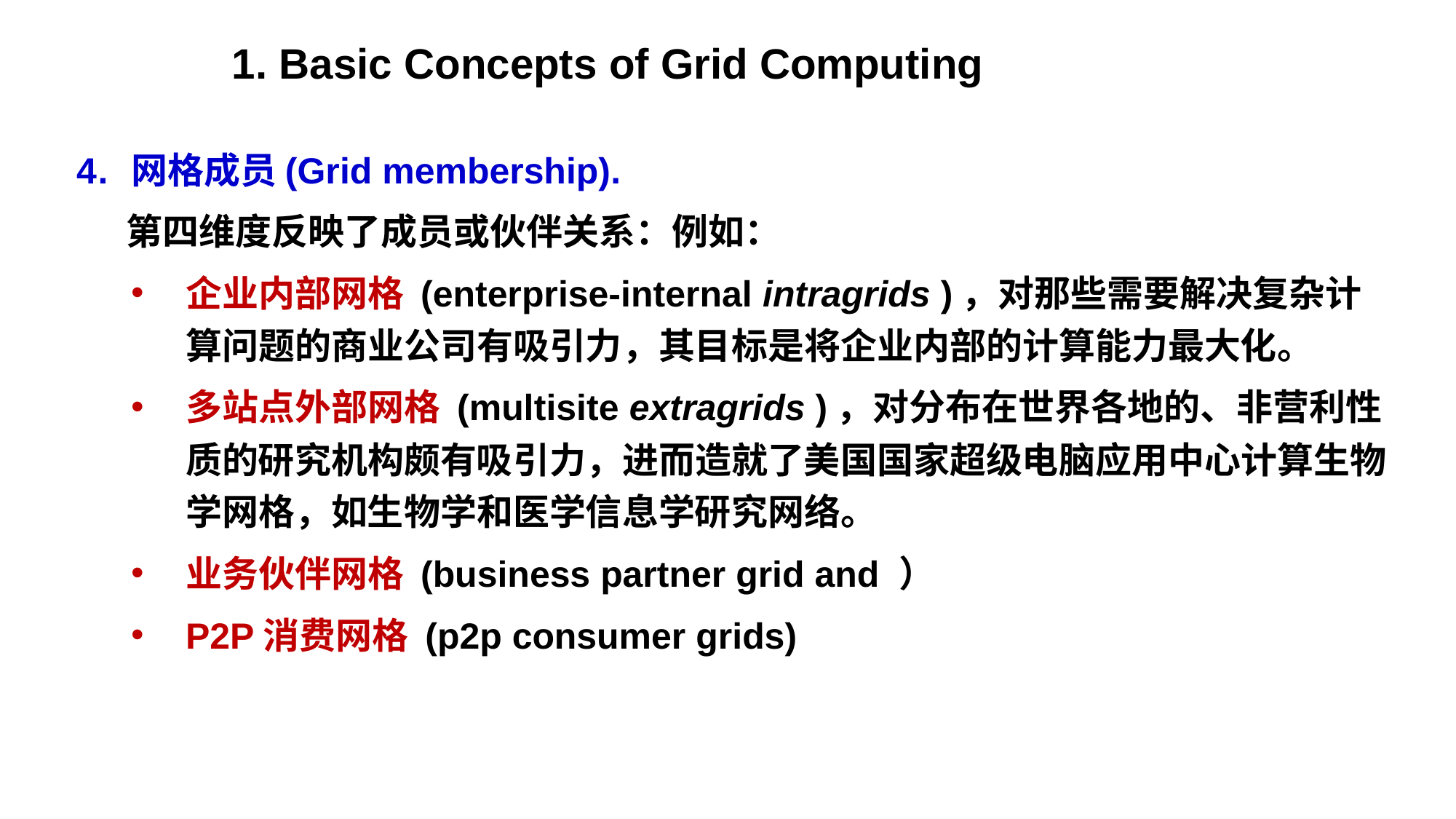

1. Basic Concepts of Grid Computing
网格成员(Grid membership).
     第四维度反映了成员或伙伴关系：例如：
企业内部网格 (enterprise-internal intragrids )，对那些需要解决复杂计算问题的商业公司有吸引力，其目标是将企业内部的计算能力最大化。
多站点外部网格 (multisite extragrids )，对分布在世界各地的、非营利性质的研究机构颇有吸引力，进而造就了美国国家超级电脑应用中心计算生物学网格，如生物学和医学信息学研究网络。
业务伙伴网格 (business partner grid and ）
P2P消费网格 (p2p consumer grids)